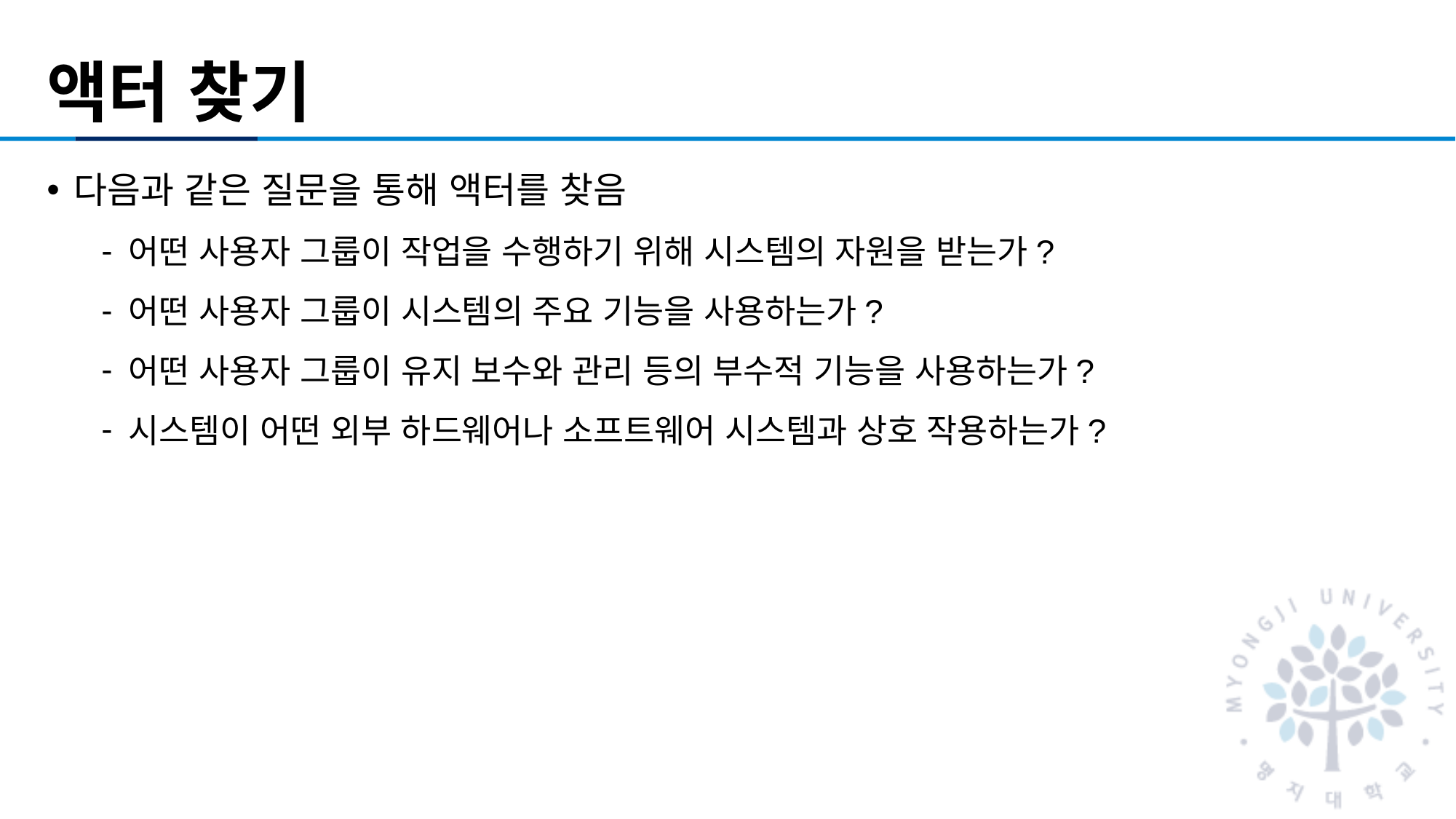

# 액터 찾기
다음과 같은 질문을 통해 액터를 찾음
어떤 사용자 그룹이 작업을 수행하기 위해 시스템의 자원을 받는가?
어떤 사용자 그룹이 시스템의 주요 기능을 사용하는가?
어떤 사용자 그룹이 유지 보수와 관리 등의 부수적 기능을 사용하는가?
시스템이 어떤 외부 하드웨어나 소프트웨어 시스템과 상호 작용하는가?